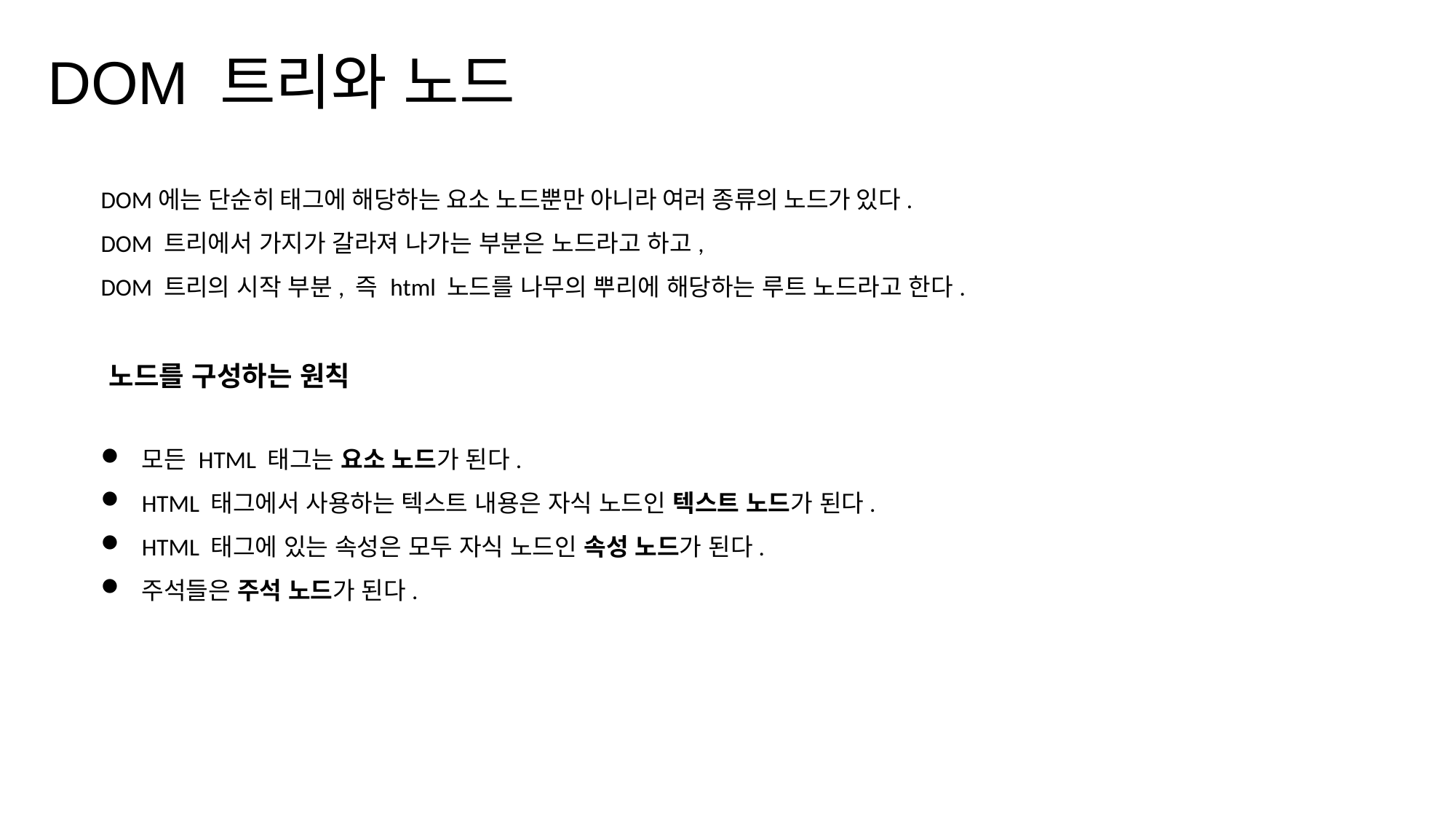

DOM 트리와 노드
DOM에는 단순히 태그에 해당하는 요소 노드뿐만 아니라 여러 종류의 노드가 있다.
DOM 트리에서 가지가 갈라져 나가는 부분은 노드라고 하고,
DOM 트리의 시작 부분, 즉 html 노드를 나무의 뿌리에 해당하는 루트 노드라고 한다.
노드를 구성하는 원칙
모든 HTML 태그는 요소 노드가 된다.
HTML 태그에서 사용하는 텍스트 내용은 자식 노드인 텍스트 노드가 된다.
HTML 태그에 있는 속성은 모두 자식 노드인 속성 노드가 된다.
주석들은 주석 노드가 된다.